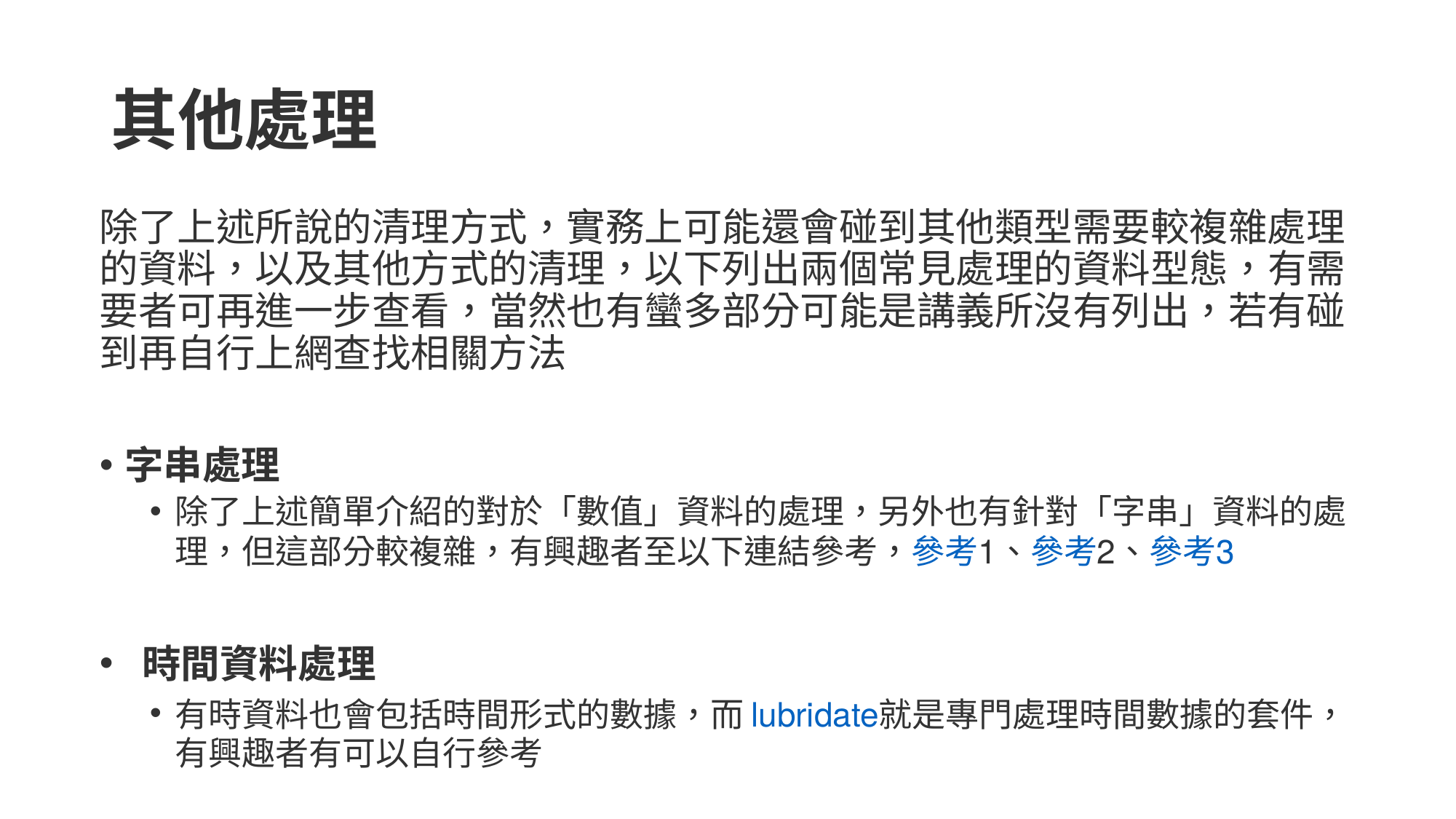

# 其他處理
除了上述所說的清理方式，實務上可能還會碰到其他類型需要較複雜處理的資料，以及其他方式的清理，以下列出兩個常見處理的資料型態，有需要者可再進一步查看，當然也有蠻多部分可能是講義所沒有列出，若有碰到再自行上網查找相關方法

字串處理
除了上述簡單介紹的對於「數值」資料的處理，另外也有針對「字串」資料的處理，但這部分較複雜，有興趣者至以下連結參考，參考1、參考2、參考3

 時間資料處理
有時資料也會包括時間形式的數據，而lubridate就是專門處理時間數據的套件，有興趣者有可以自行參考